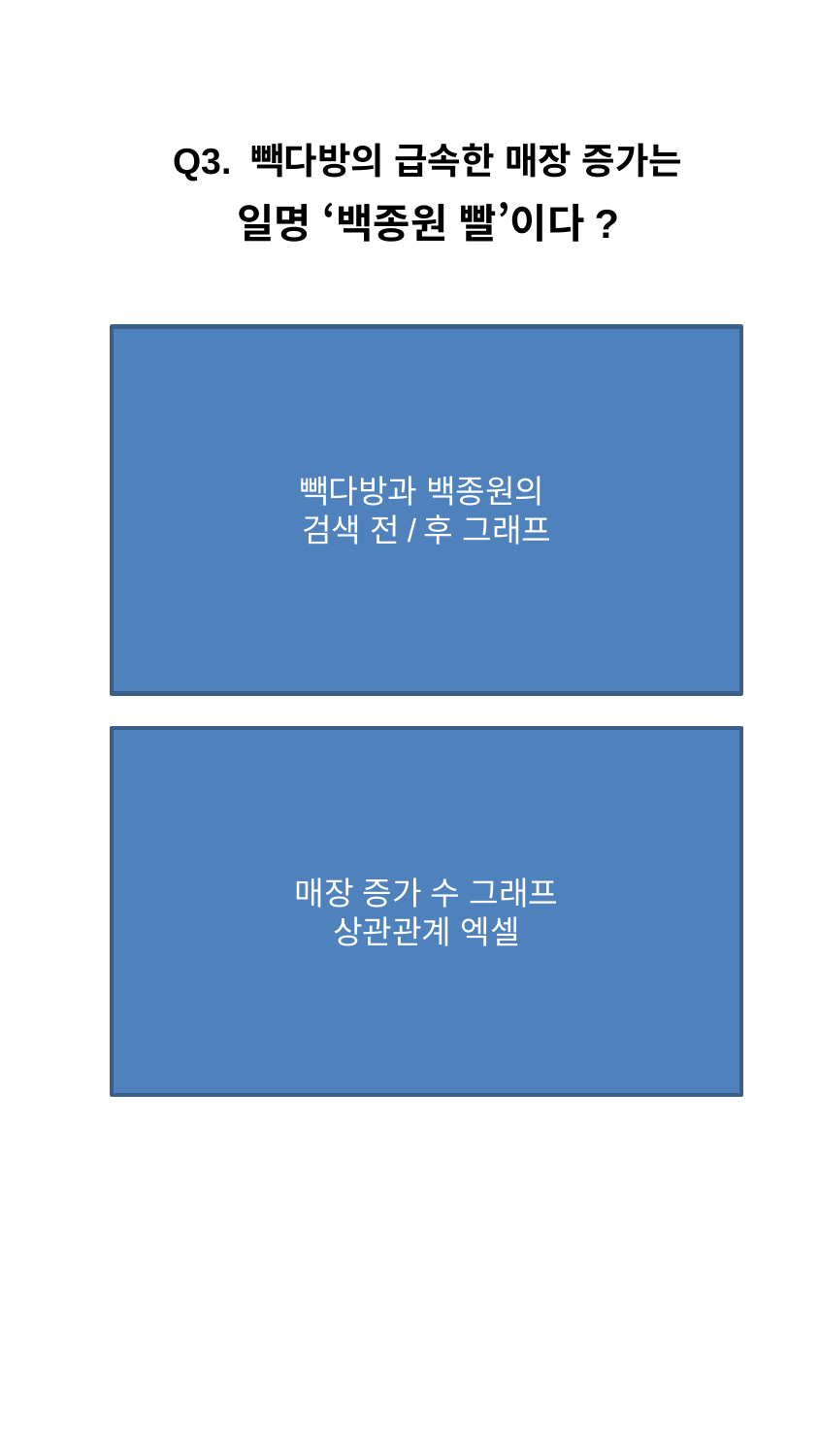

Q3. 빽다방의 급속한 매장 증가는
일명 ‘백종원 빨’이다?
빽다방과 백종원의
검색 전/후 그래프
매장 증가 수 그래프
상관관계 엑셀